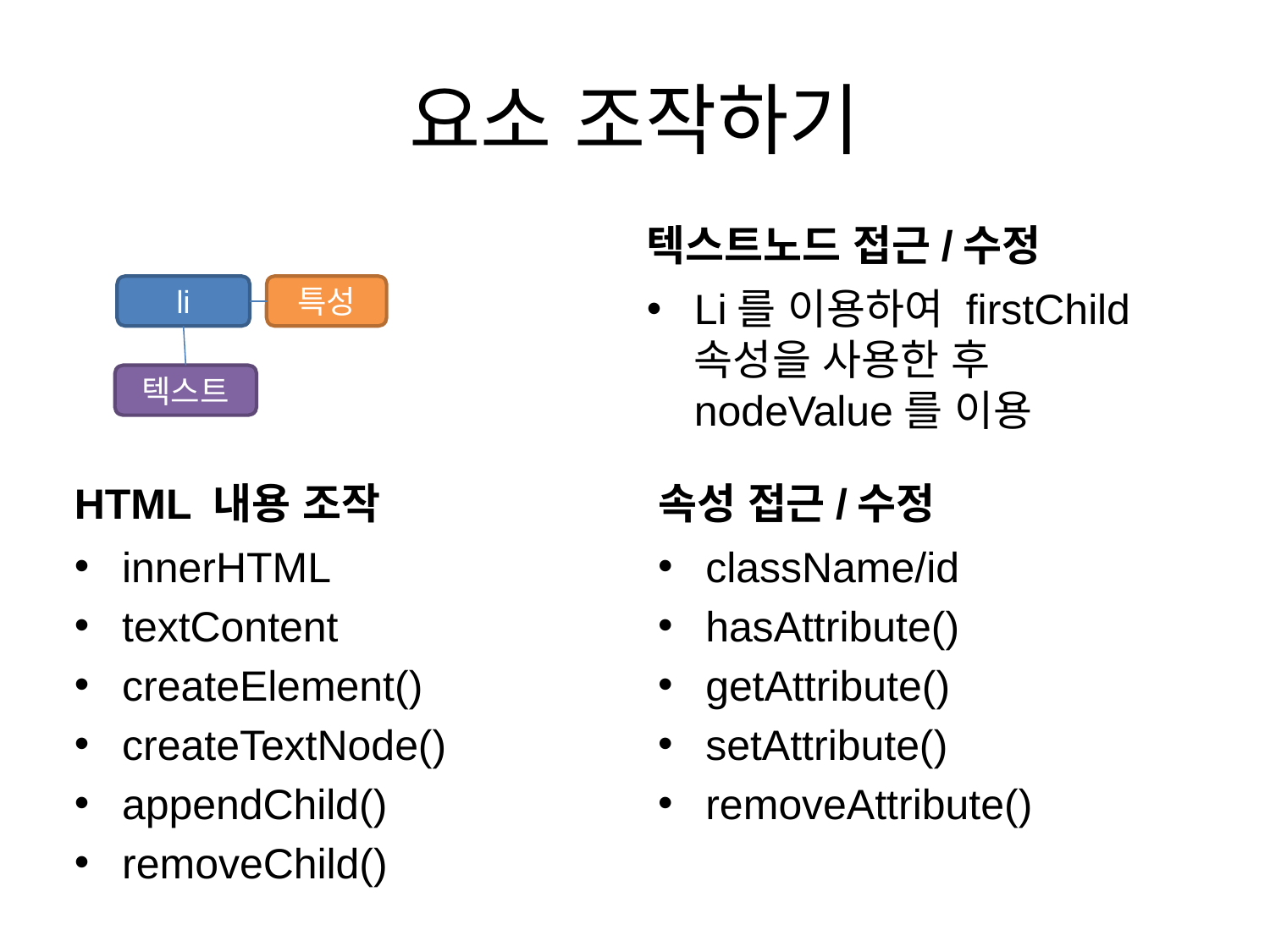

# 요소 조작하기
텍스트노드 접근/수정
li
특성
텍스트
Li를 이용하여 firstChild 속성을 사용한 후 nodeValue를 이용
HTML 내용 조작
속성 접근/수정
innerHTML
textContent
createElement()
createTextNode()
appendChild()
removeChild()
className/id
hasAttribute()
getAttribute()
setAttribute()
removeAttribute()